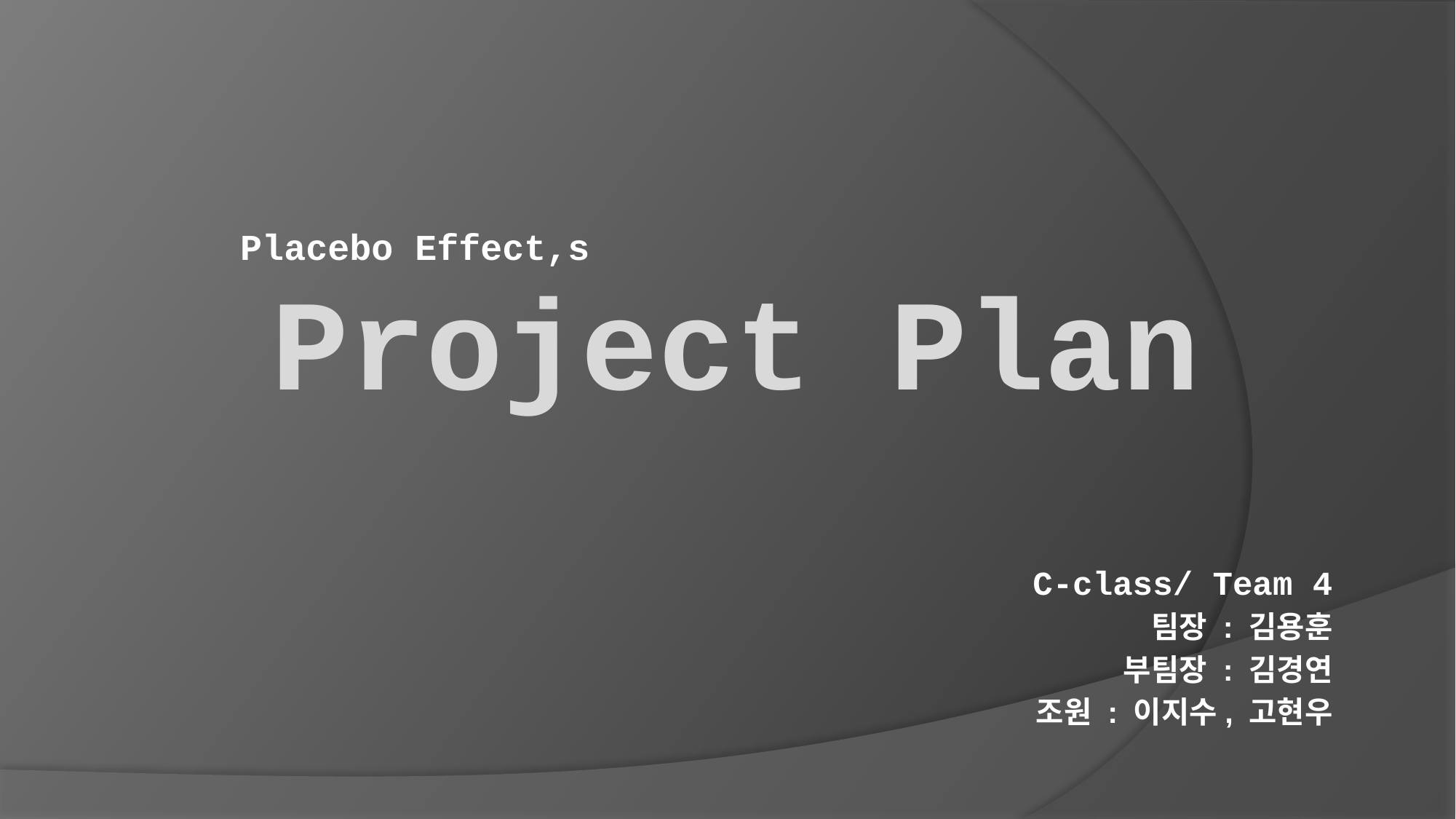

Placebo Effect,s
Project Plan
C-class/ Team 4
팀장 : 김용훈
부팀장 : 김경연
조원 : 이지수, 고현우